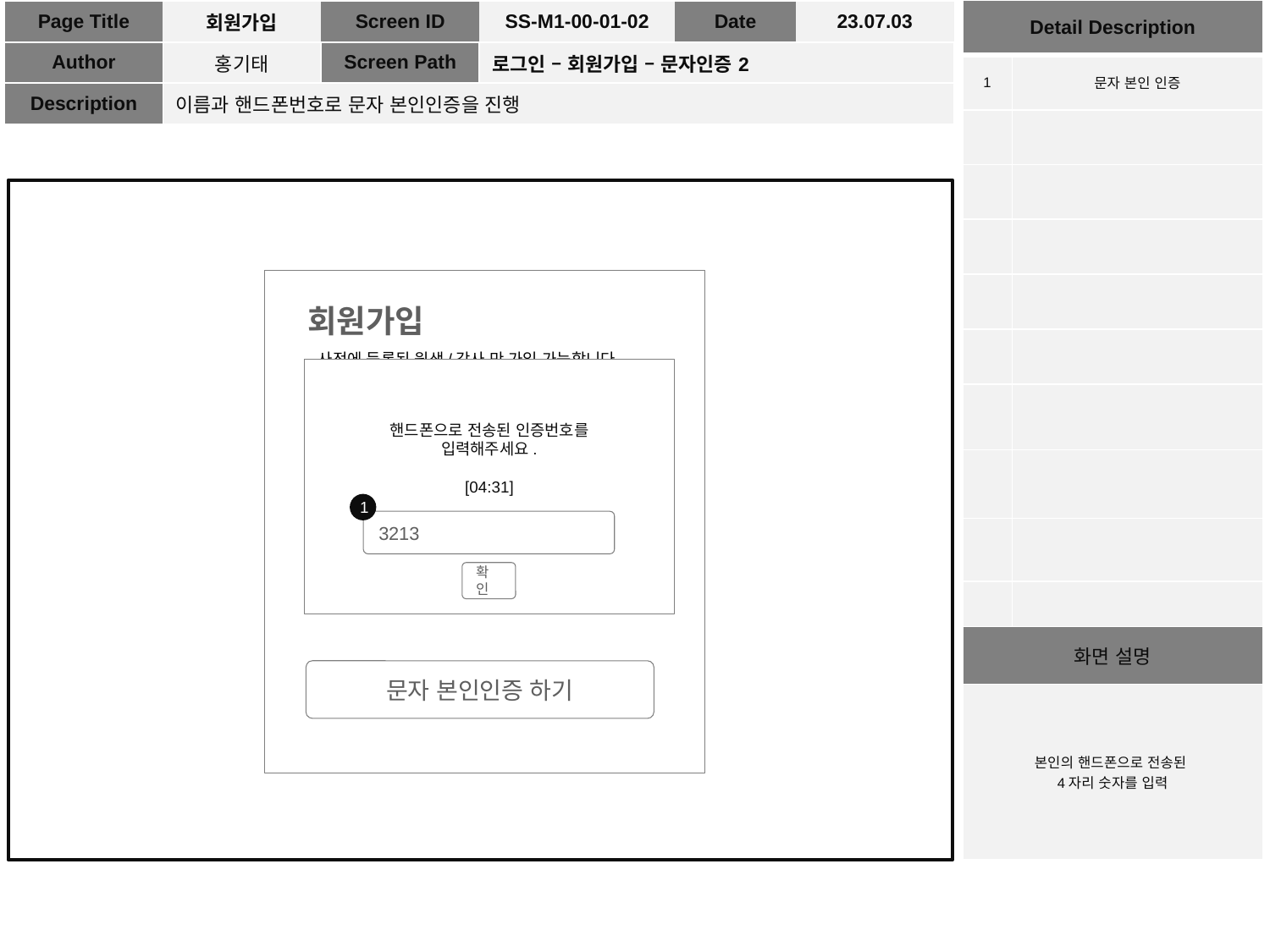

| Detail Description |  |
| --- | --- |
| 1 | 문자 본인 인증 |
|  |  |
|  |  |
|  |  |
|  |  |
|  |  |
|  |  |
|  |  |
|  |  |
|  |  |
| 화면 설명 |  |
| 본인의 핸드폰으로 전송된 4자리 숫자를 입력 |  |
| Page Title | 회원가입 | Screen ID | SS-M1-00-01-02 | Date | 23.07.03 |
| --- | --- | --- | --- | --- | --- |
| Author | 홍기태 | Screen Path | 로그인 – 회원가입 – 문자인증2 |  |  |
| Description | 이름과 핸드폰번호로 문자 본인인증을 진행 |  |  |  |  |

회원가입
사전에 등록된 원생/강사 만 가입 가능합니다.
핸드폰으로 전송된 인증번호를
입력해주세요.

[04:31]

3213
확인
이름 :
이름를 입력해주세요.
1
핸드폰번호 :
핸드폰번호를 입력해주세요.
문자 본인인증 하기